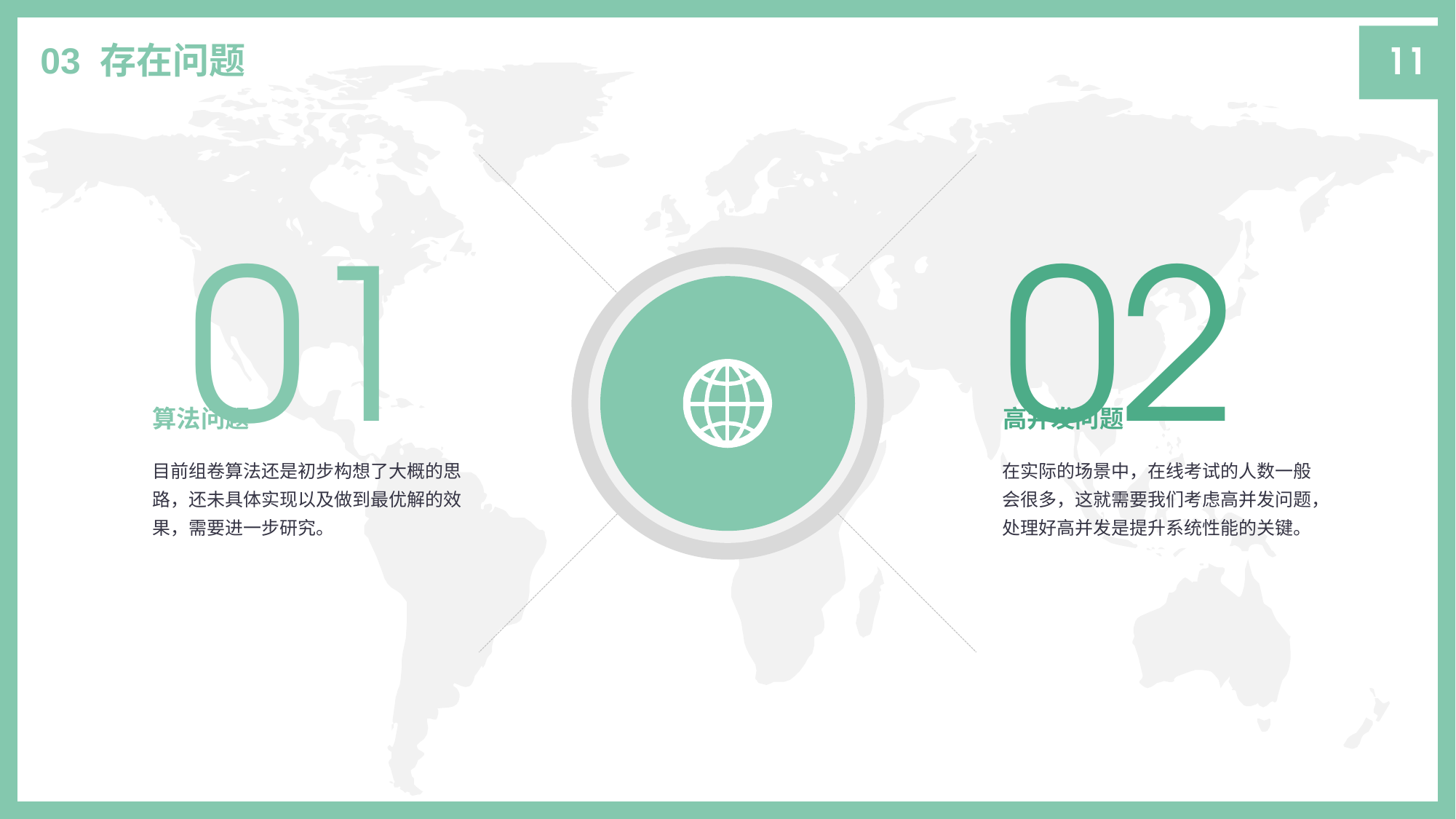

11
03 存在问题
01
算法问题
目前组卷算法还是初步构想了大概的思路，还未具体实现以及做到最优解的效果，需要进一步研究。
02
高并发问题
在实际的场景中，在线考试的人数一般会很多，这就需要我们考虑高并发问题，处理好高并发是提升系统性能的关键。